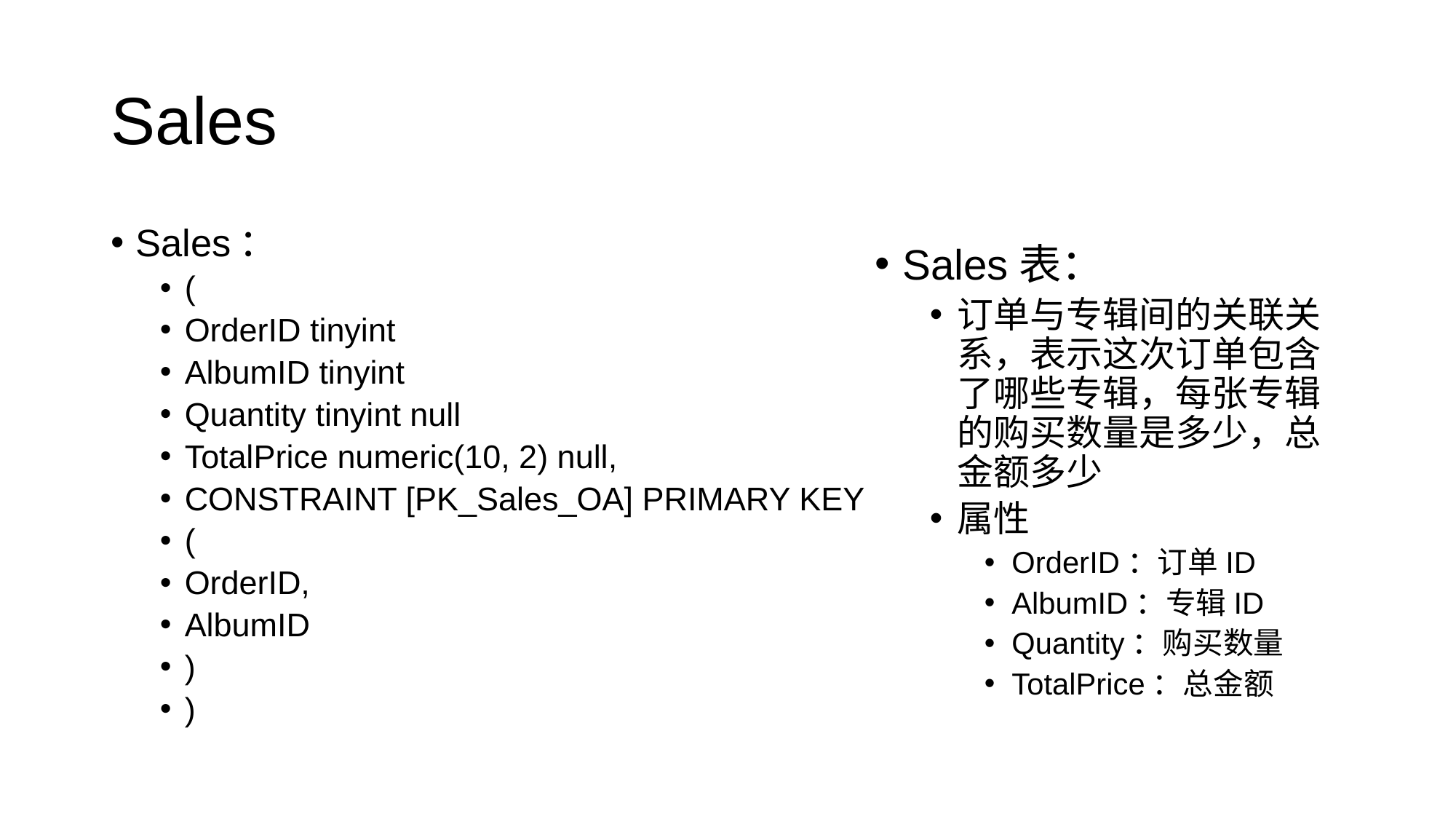

# Sales
Sales：
(
OrderID tinyint
AlbumID tinyint
Quantity tinyint null
TotalPrice numeric(10, 2) null,
CONSTRAINT [PK_Sales_OA] PRIMARY KEY
(
OrderID,
AlbumID
)
)

Sales表：
订单与专辑间的关联关系，表示这次订单包含了哪些专辑，每张专辑的购买数量是多少，总金额多少
属性
OrderID：订单ID
AlbumID：专辑ID
Quantity：购买数量
TotalPrice：总金额